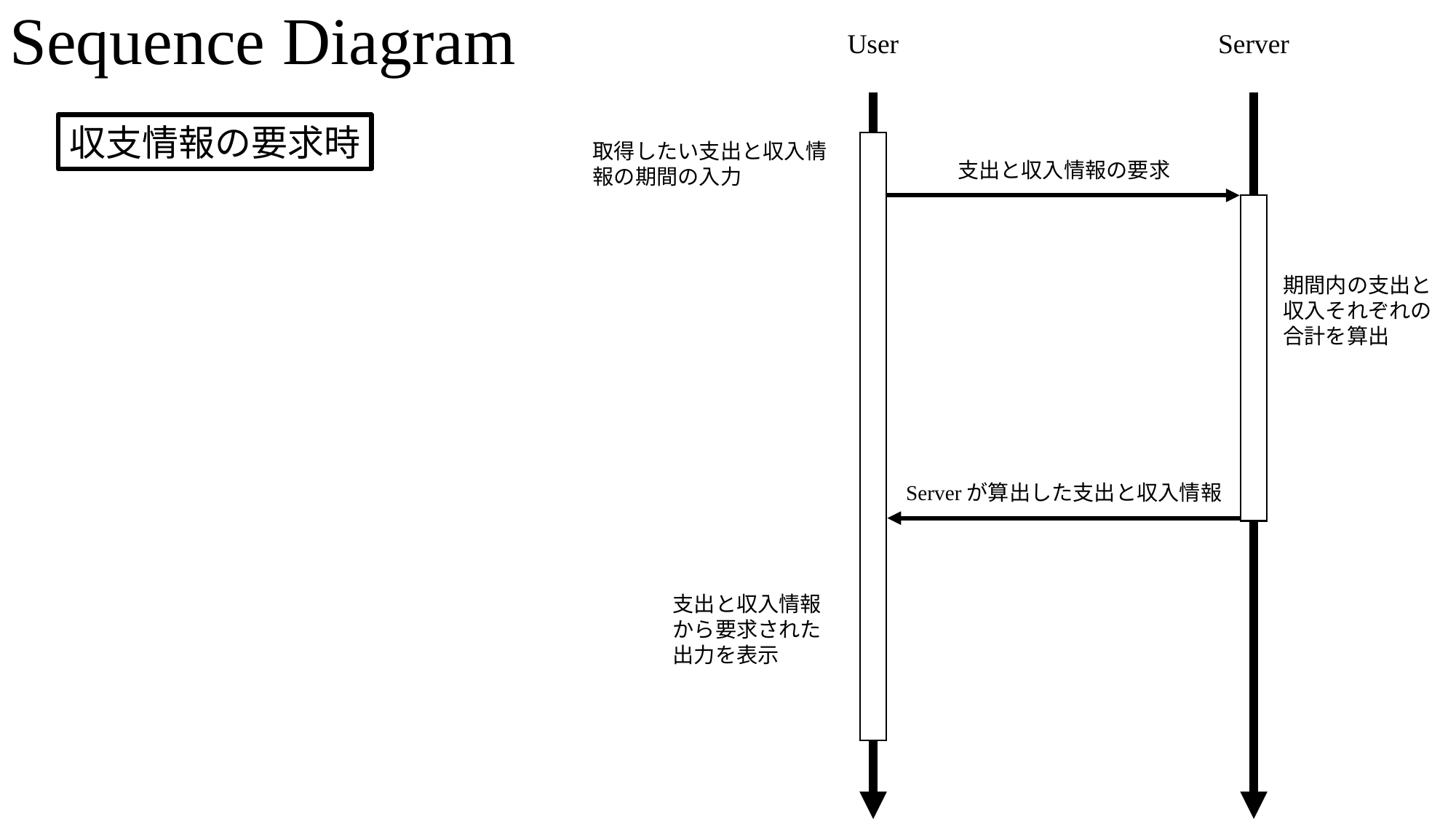

# Sequence Diagram
User
Server
収支情報の要求時
取得したい支出と収入情報の期間の入力

支出と収入情報の要求

期間内の支出と収入それぞれの合計を算出
Serverが算出した支出と収入情報
支出と収入情報から要求された出力を表示